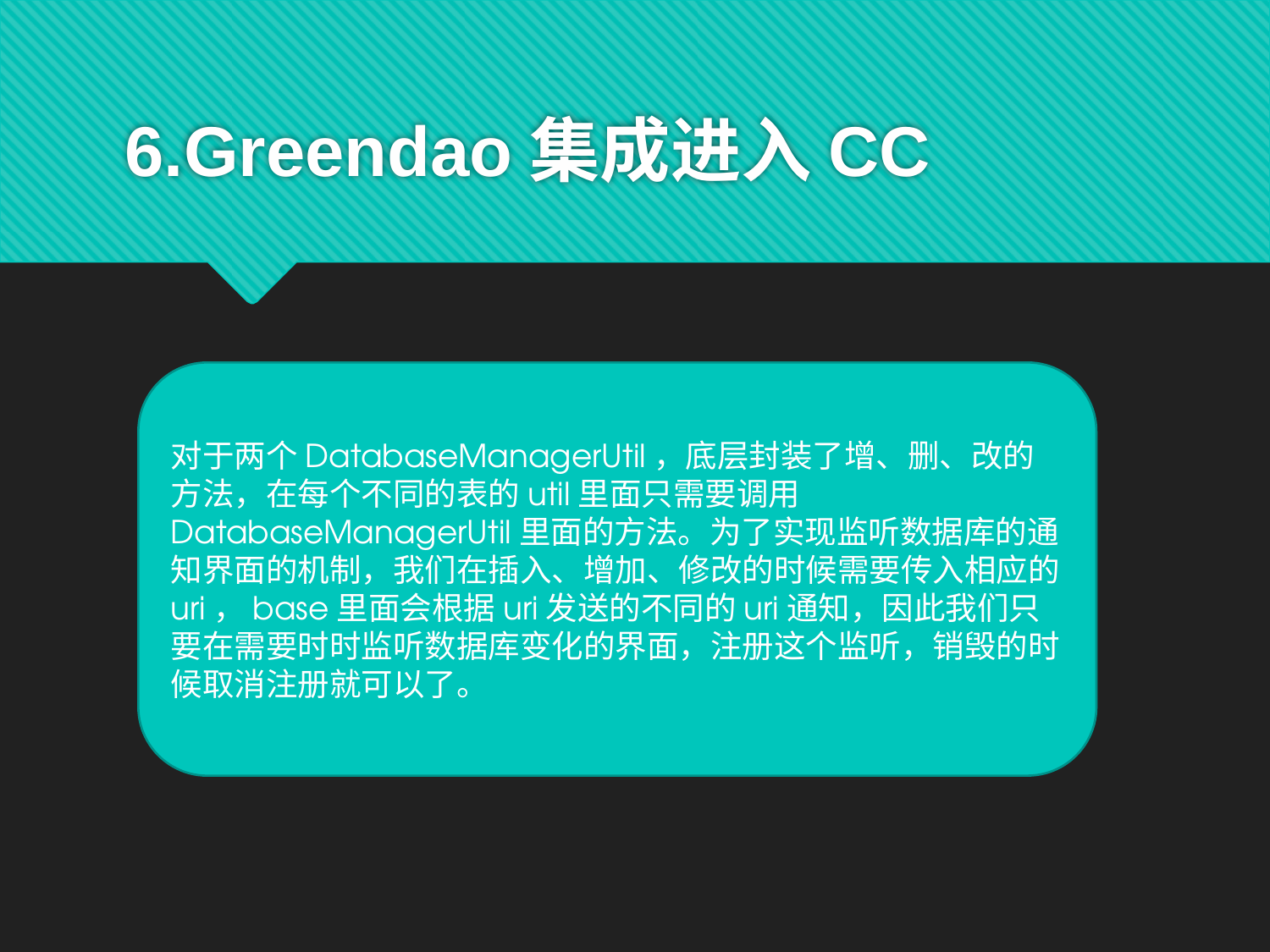

# 6.Greendao集成进入CC
对于两个DatabaseManagerUtil，底层封装了增、删、改的方法，在每个不同的表的util里面只需要调用DatabaseManagerUtil里面的方法。为了实现监听数据库的通知界面的机制，我们在插入、增加、修改的时候需要传入相应的uri，base里面会根据uri发送的不同的uri通知，因此我们只要在需要时时监听数据库变化的界面，注册这个监听，销毁的时候取消注册就可以了。